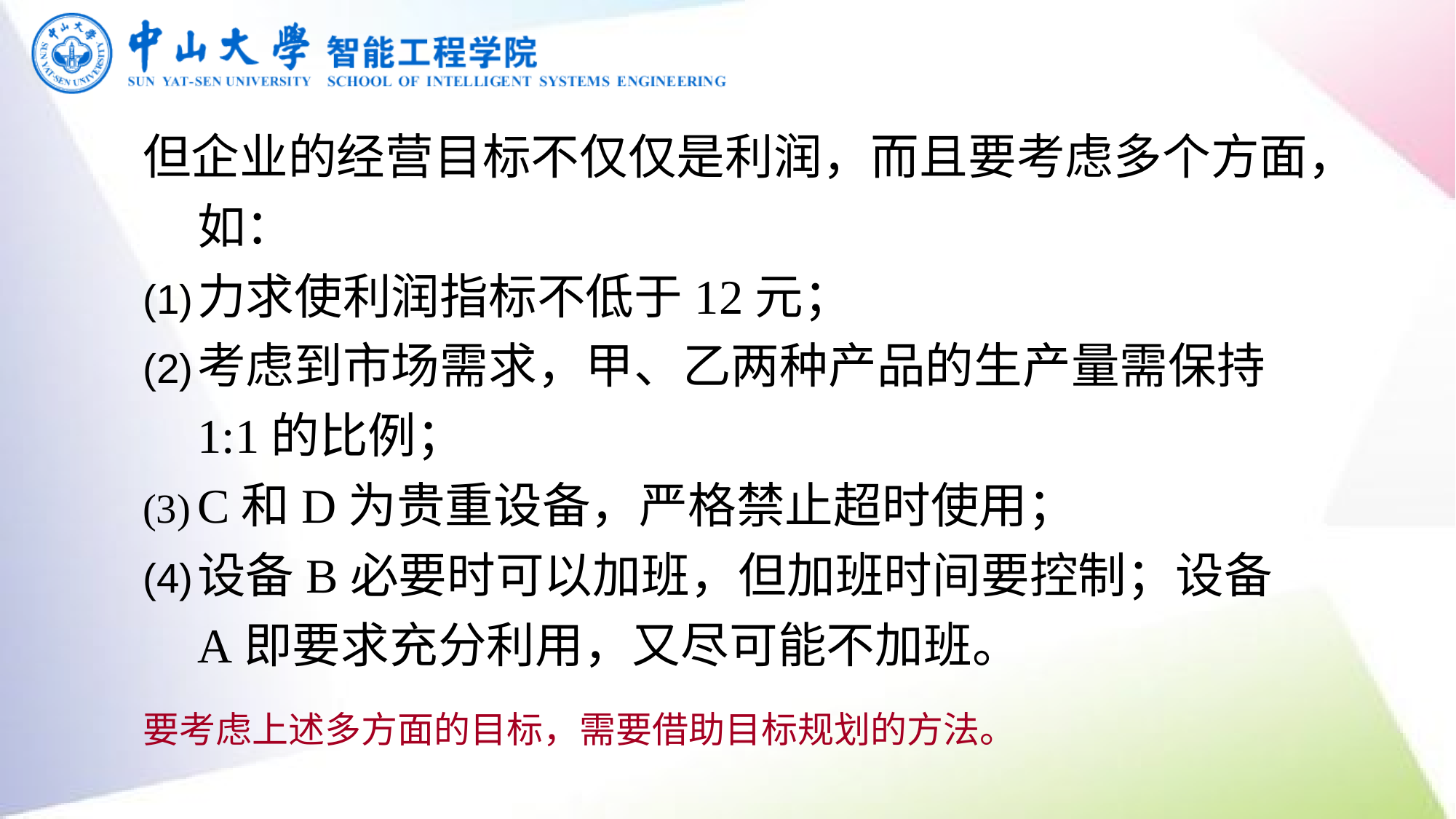

但企业的经营目标不仅仅是利润，而且要考虑多个方面，如：
力求使利润指标不低于12元；
考虑到市场需求，甲、乙两种产品的生产量需保持1:1的比例；
C和D为贵重设备，严格禁止超时使用；
设备B必要时可以加班，但加班时间要控制；设备A即要求充分利用，又尽可能不加班。
要考虑上述多方面的目标，需要借助目标规划的方法。